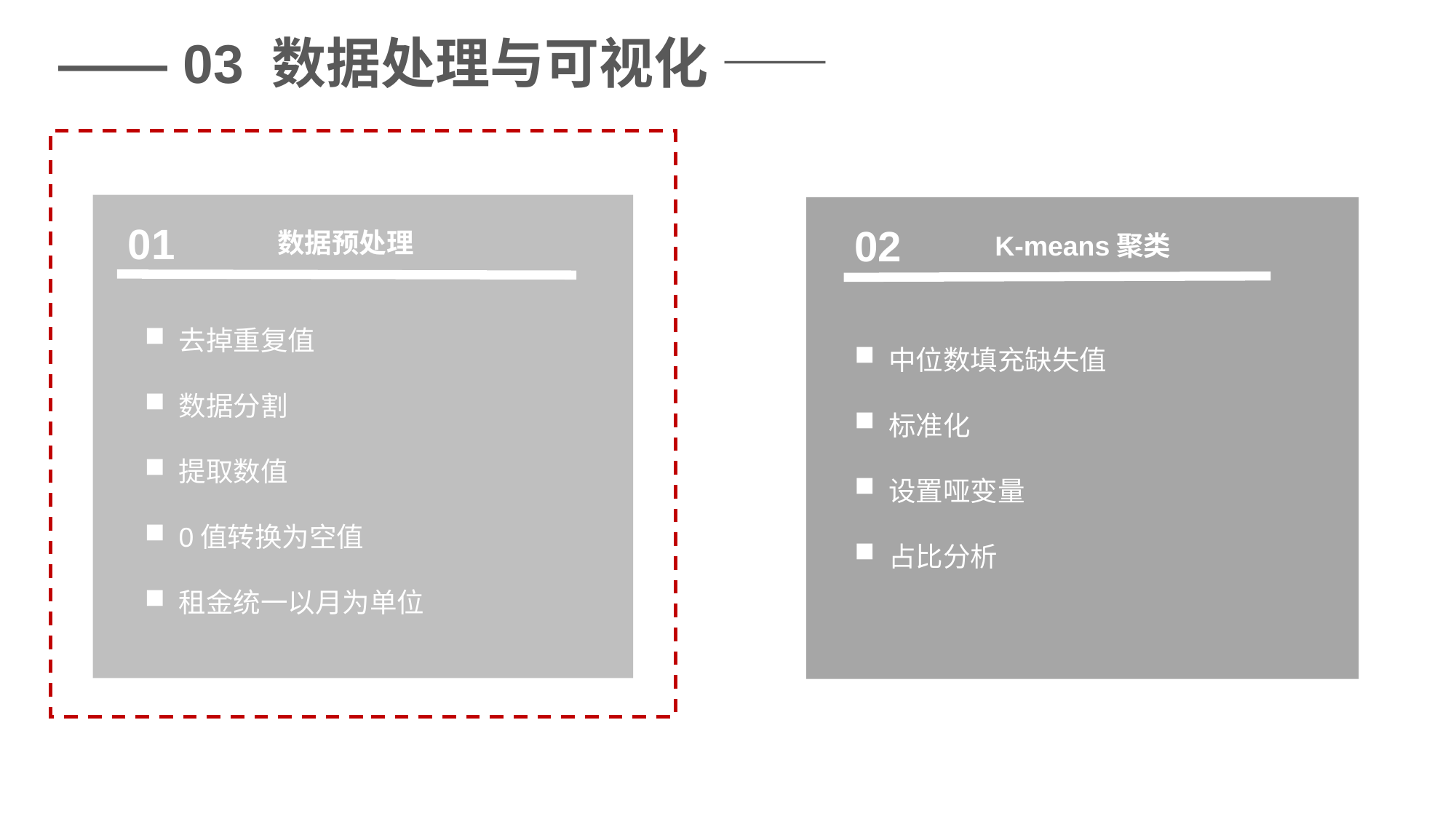

—— 03 数据处理与可视化 ——

01
02
数据预处理
K-means聚类
去掉重复值
数据分割
提取数值
0值转换为空值
租金统一以月为单位
中位数填充缺失值
标准化
设置哑变量
占比分析